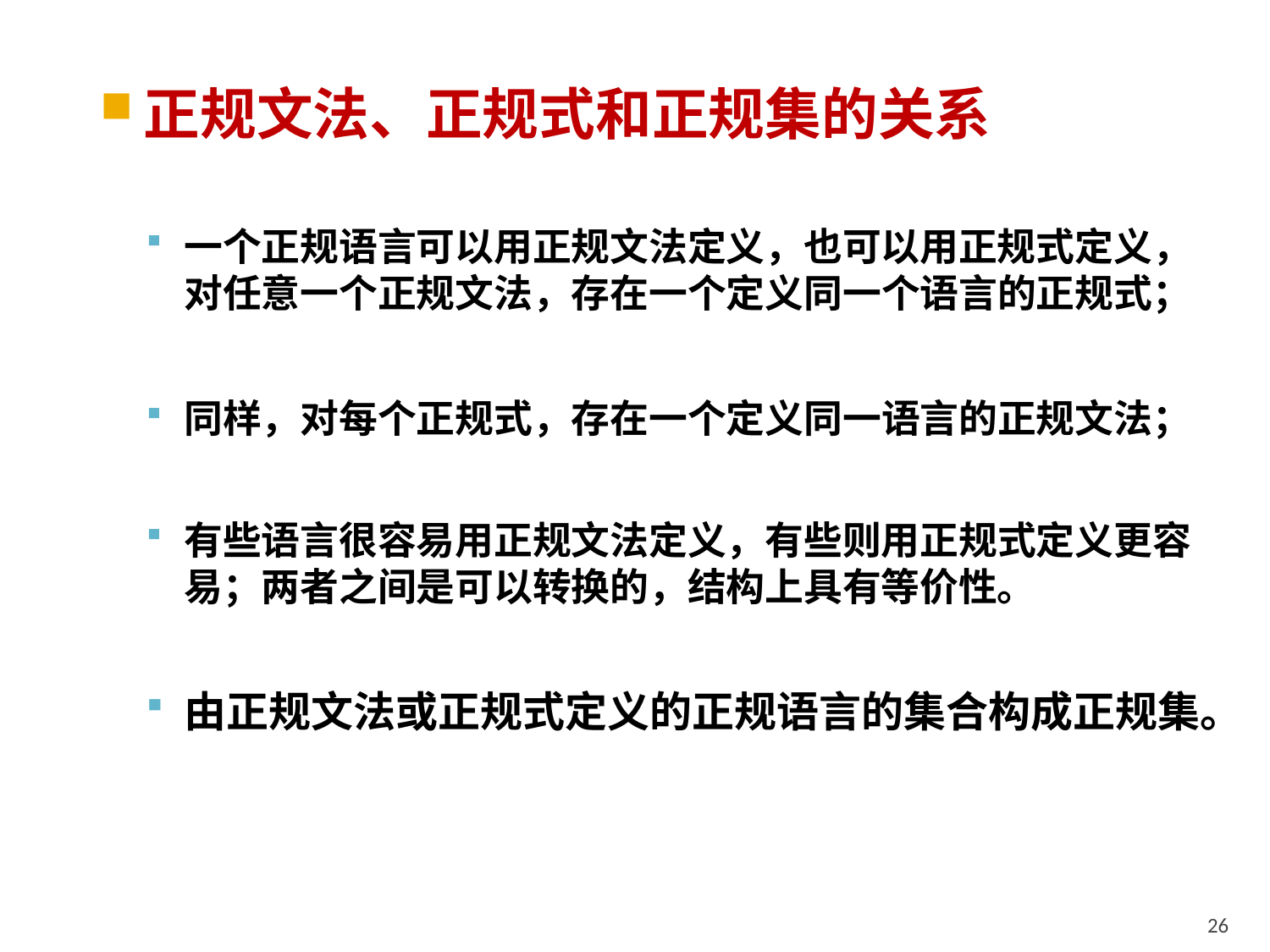

正规文法、正规式和正规集的关系

一个正规语言可以用正规文法定义，也可以用正规式定义，对任意一个正规文法，存在一个定义同一个语言的正规式；

同样，对每个正规式，存在一个定义同一语言的正规文法；

有些语言很容易用正规文法定义，有些则用正规式定义更容易；两者之间是可以转换的，结构上具有等价性。

由正规文法或正规式定义的正规语言的集合构成正规集。
26